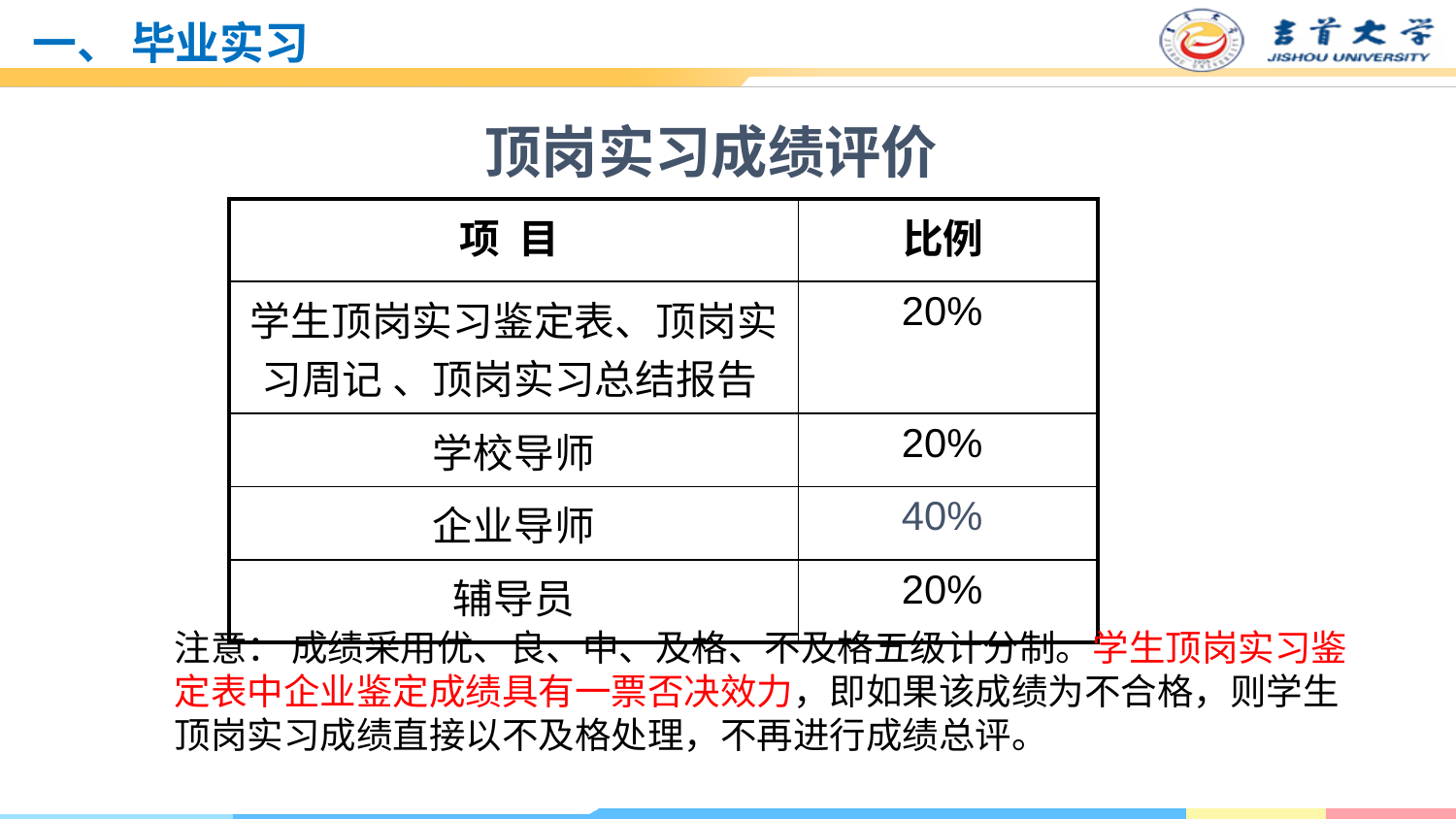

# 一、 毕业实习
顶岗实习成绩评价
| 项 目 | 比例 |
| --- | --- |
| 学生顶岗实习鉴定表、顶岗实习周记 、顶岗实习总结报告 | 20% |
| 学校导师 | 20% |
| 企业导师 | 40% |
| 辅导员 | 20% |
注意： 成绩采用优、良、中、及格、不及格五级计分制。学生顶岗实习鉴定表中企业鉴定成绩具有一票否决效力，即如果该成绩为不合格，则学生顶岗实习成绩直接以不及格处理，不再进行成绩总评。